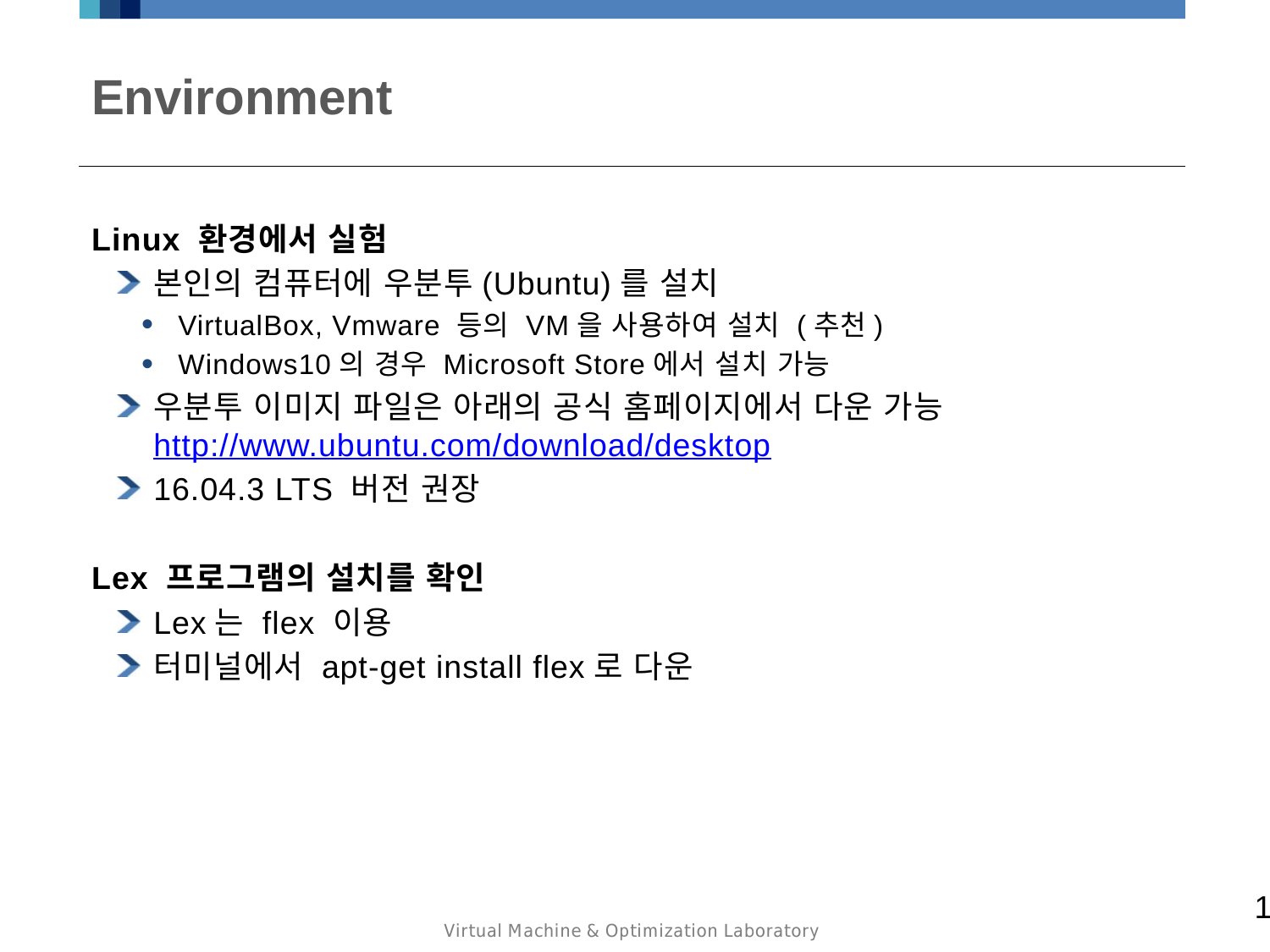

# Environment
Linux 환경에서 실험
본인의 컴퓨터에 우분투(Ubuntu)를 설치
VirtualBox, Vmware 등의 VM을 사용하여 설치 (추천)
Windows10의 경우 Microsoft Store에서 설치 가능
우분투 이미지 파일은 아래의 공식 홈페이지에서 다운 가능
http://www.ubuntu.com/download/desktop
16.04.3 LTS 버전 권장

Lex 프로그램의 설치를 확인
Lex는 flex 이용
터미널에서 apt-get install flex로 다운